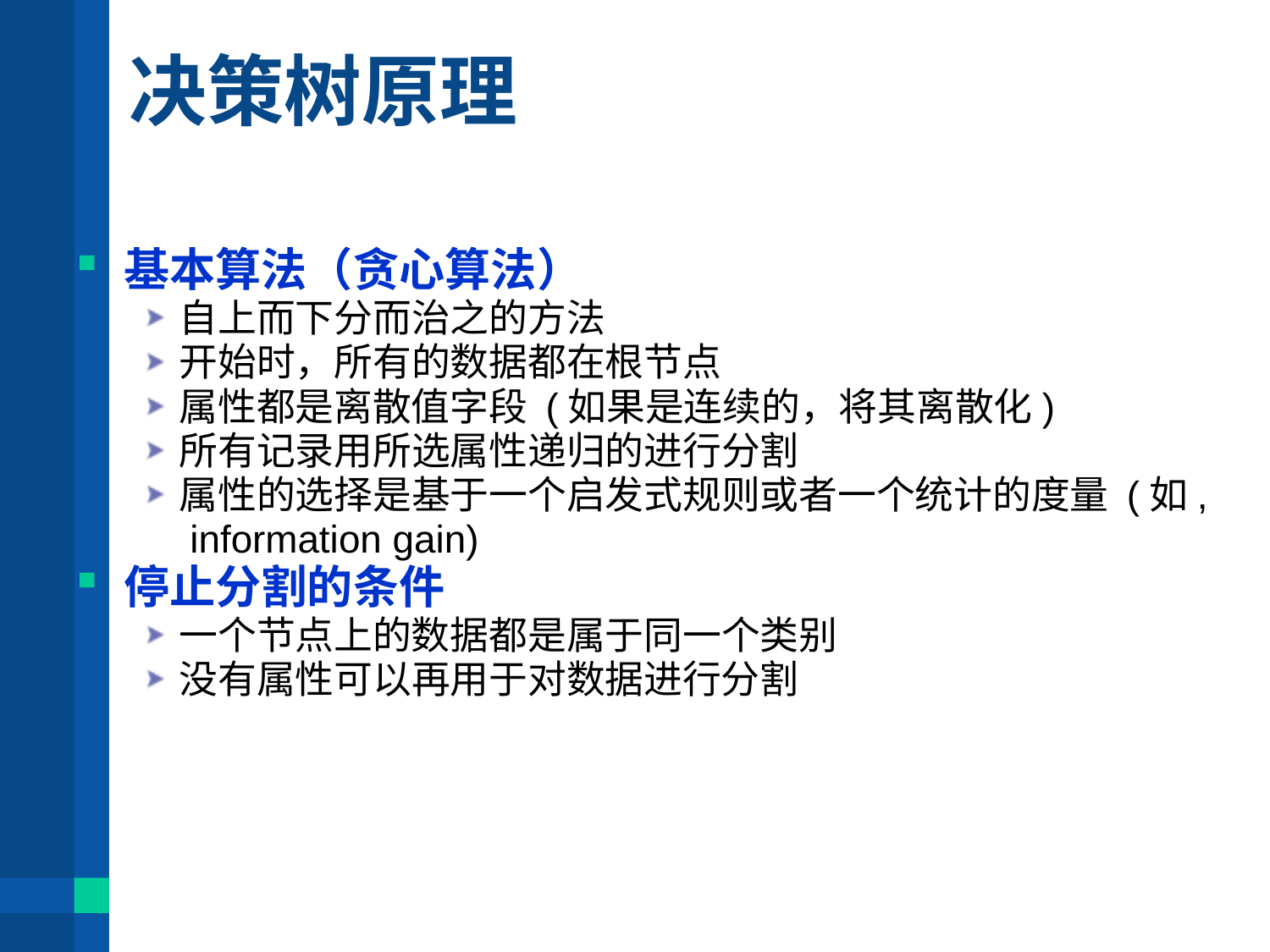

# 决策树原理
基本算法（贪心算法）
自上而下分而治之的方法
开始时，所有的数据都在根节点
属性都是离散值字段 (如果是连续的，将其离散化)
所有记录用所选属性递归的进行分割
属性的选择是基于一个启发式规则或者一个统计的度量 (如, information gain)
停止分割的条件
一个节点上的数据都是属于同一个类别
没有属性可以再用于对数据进行分割